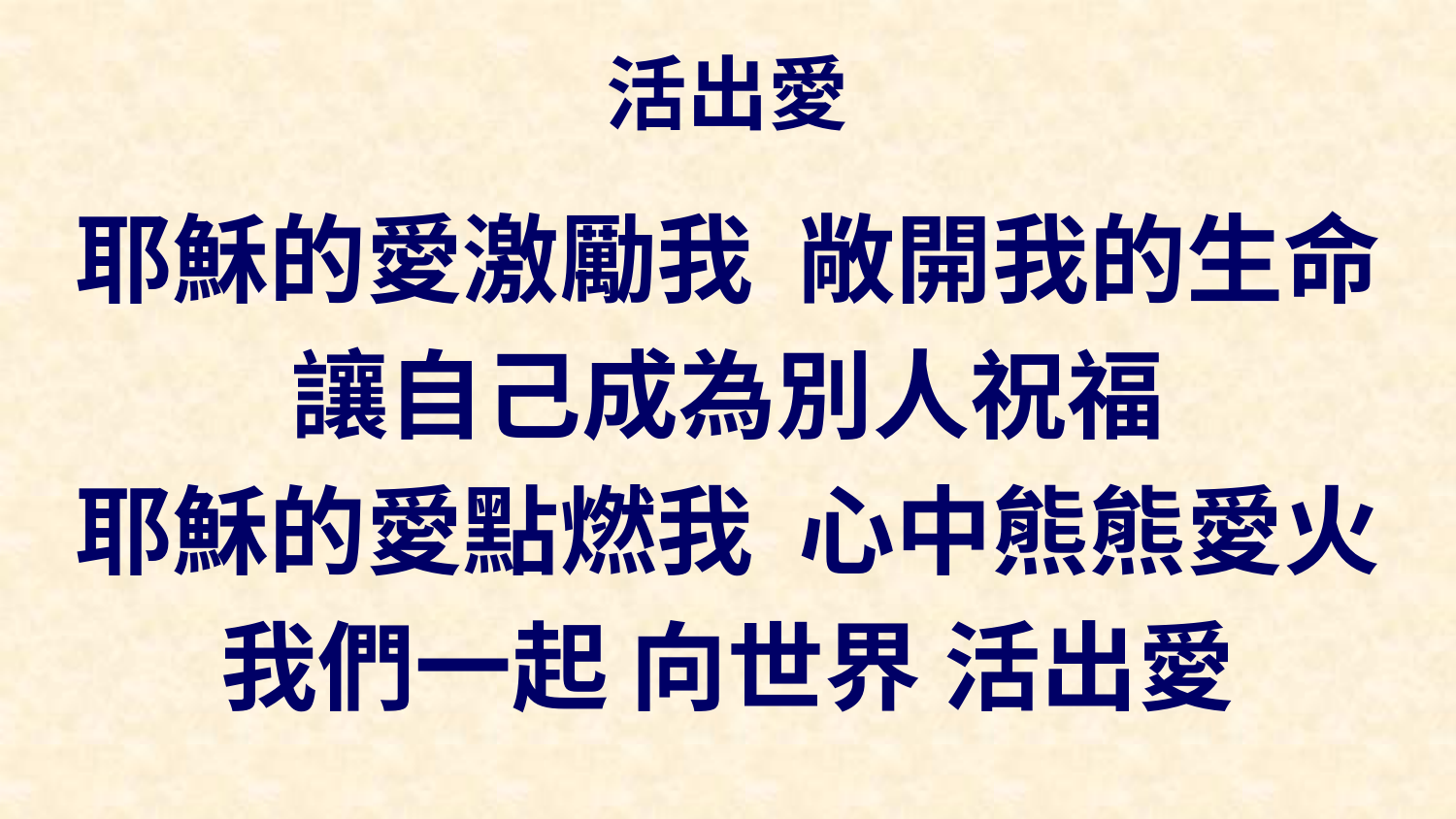

# 活出愛
耶穌的愛激勵我  敞開我的生命
讓自己成為別人祝福
耶穌的愛點燃我  心中熊熊愛火
我們一起 向世界 活出愛